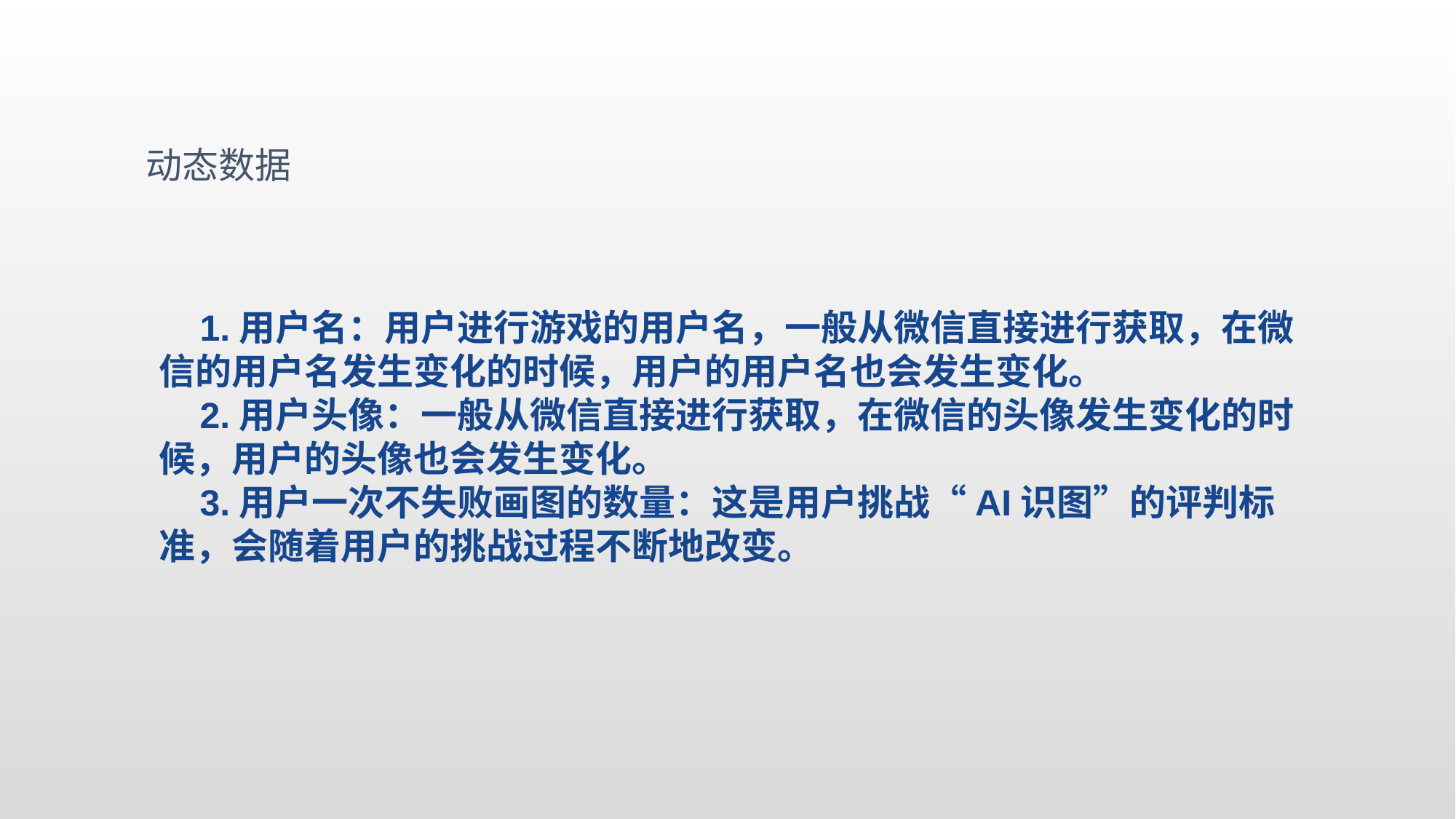

动态数据

    1.用户名：用户进行游戏的用户名，一般从微信直接进行获取，在微信的用户名发生变化的时候，用户的用户名也会发生变化。
    2.用户头像：一般从微信直接进行获取，在微信的头像发生变化的时候，用户的头像也会发生变化。
    3.用户一次不失败画图的数量：这是用户挑战“AI识图”的评判标准，会随着用户的挑战过程不断地改变。